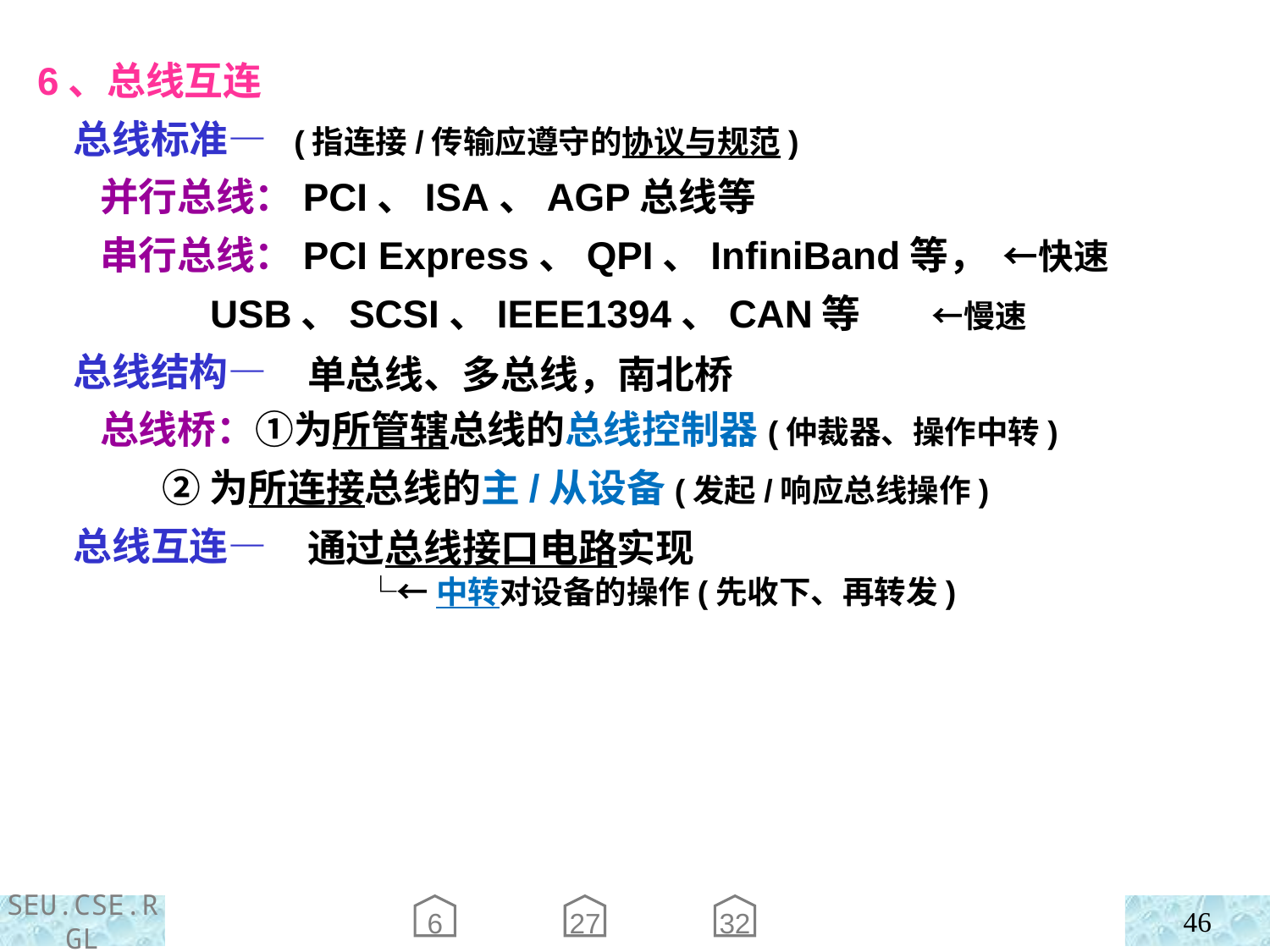

6、总线互连
   总线标准—  (指连接/传输应遵守的协议与规范)
      并行总线：PCI、ISA、AGP总线等
      串行总线：PCI Express、QPI、InfiniBand等，  ←快速
                USB、SCSI、IEEE1394、CAN等        ←慢速
   总线结构—
      总线桥：①为所管辖总线的总线控制器(仲裁器、操作中转)
              ②为所连接总线的主/从设备(发起/响应总线操作)
   总线互连—
单总线、多总线，南北桥
通过总线接口电路实现
        └←中转对设备的操作(先收下、再转发)
6
27
32
46